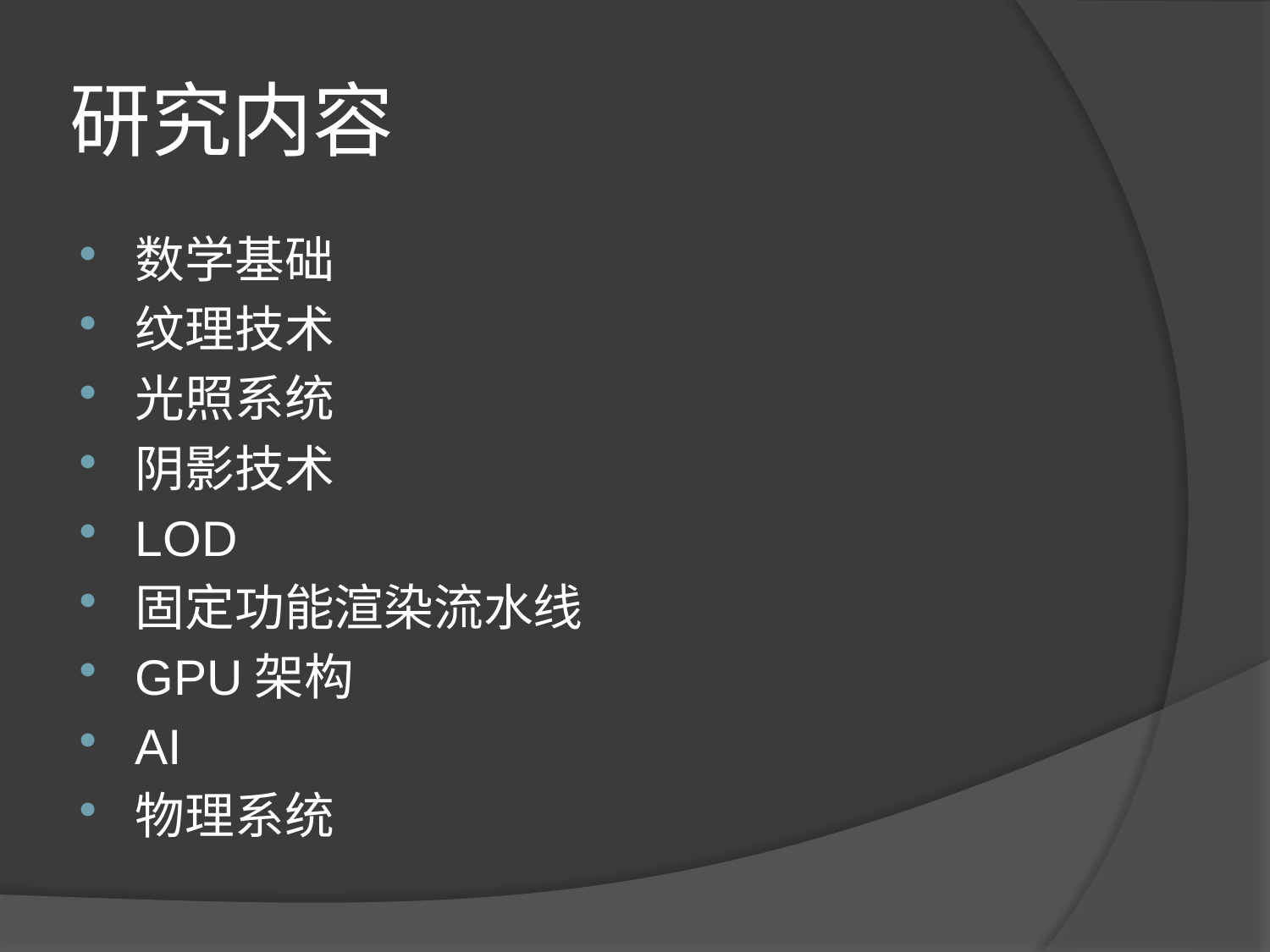

# 研究内容
数学基础
纹理技术
光照系统
阴影技术
LOD
固定功能渲染流水线
GPU架构
AI
物理系统